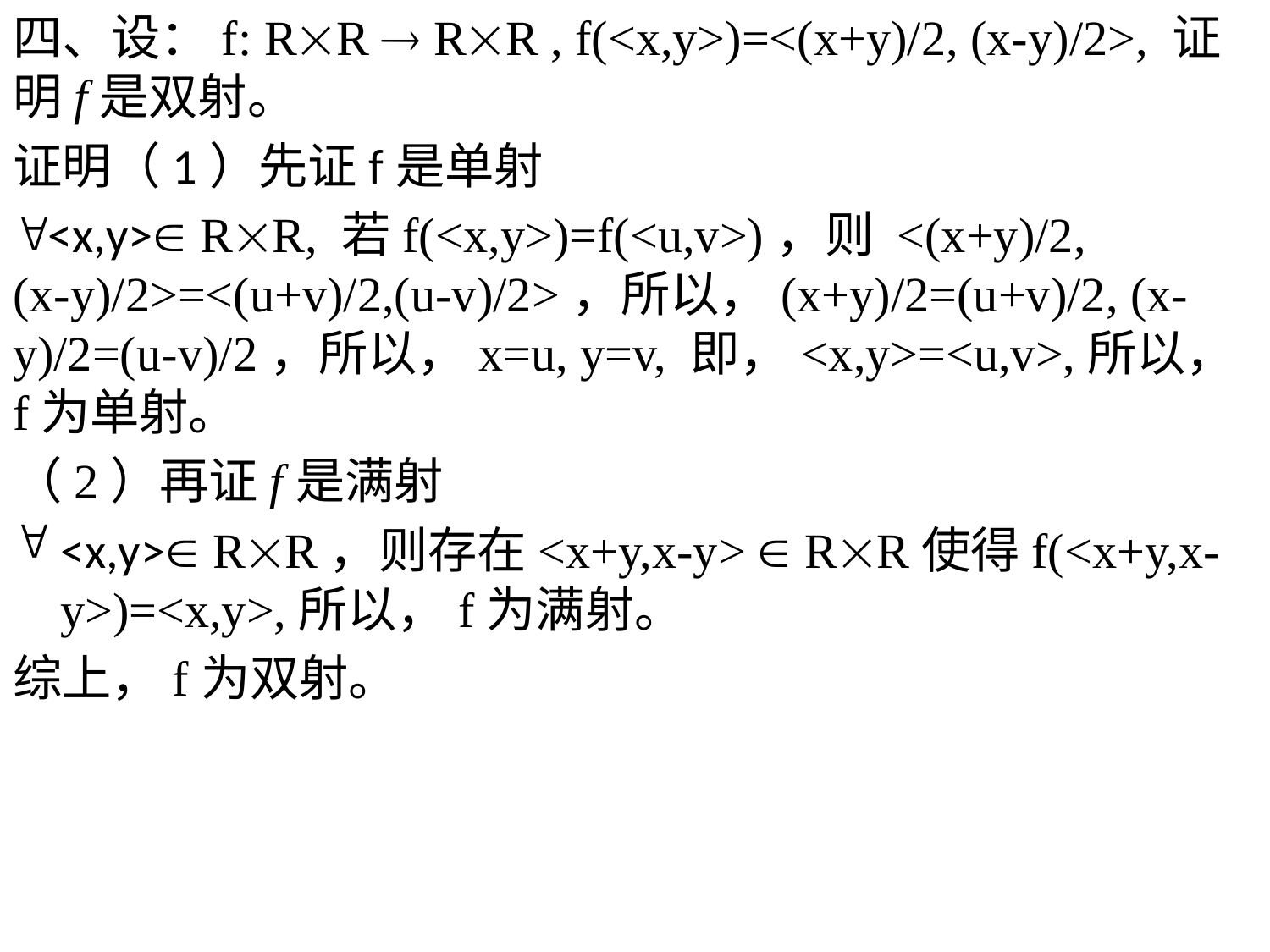

四、设：f: R×R → R×R , f(<x,y>)=<(x+y)/2, (x-y)/2>, 证明f是双射。
证明（1）先证f是单射
∀<x,y>∈ R×R, 若f(<x,y>)=f(<u,v>)，则 <(x+y)/2, (x-y)/2>=<(u+v)/2,(u-v)/2>，所以，(x+y)/2=(u+v)/2, (x-y)/2=(u-v)/2，所以，x=u, y=v, 即，<x,y>=<u,v>,所以，f为单射。
（2）再证f是满射
<x,y>∈ R×R，则存在<x+y,x-y> ∈ R×R使得f(<x+y,x-y>)=<x,y>,所以，f为满射。
综上，f为双射。